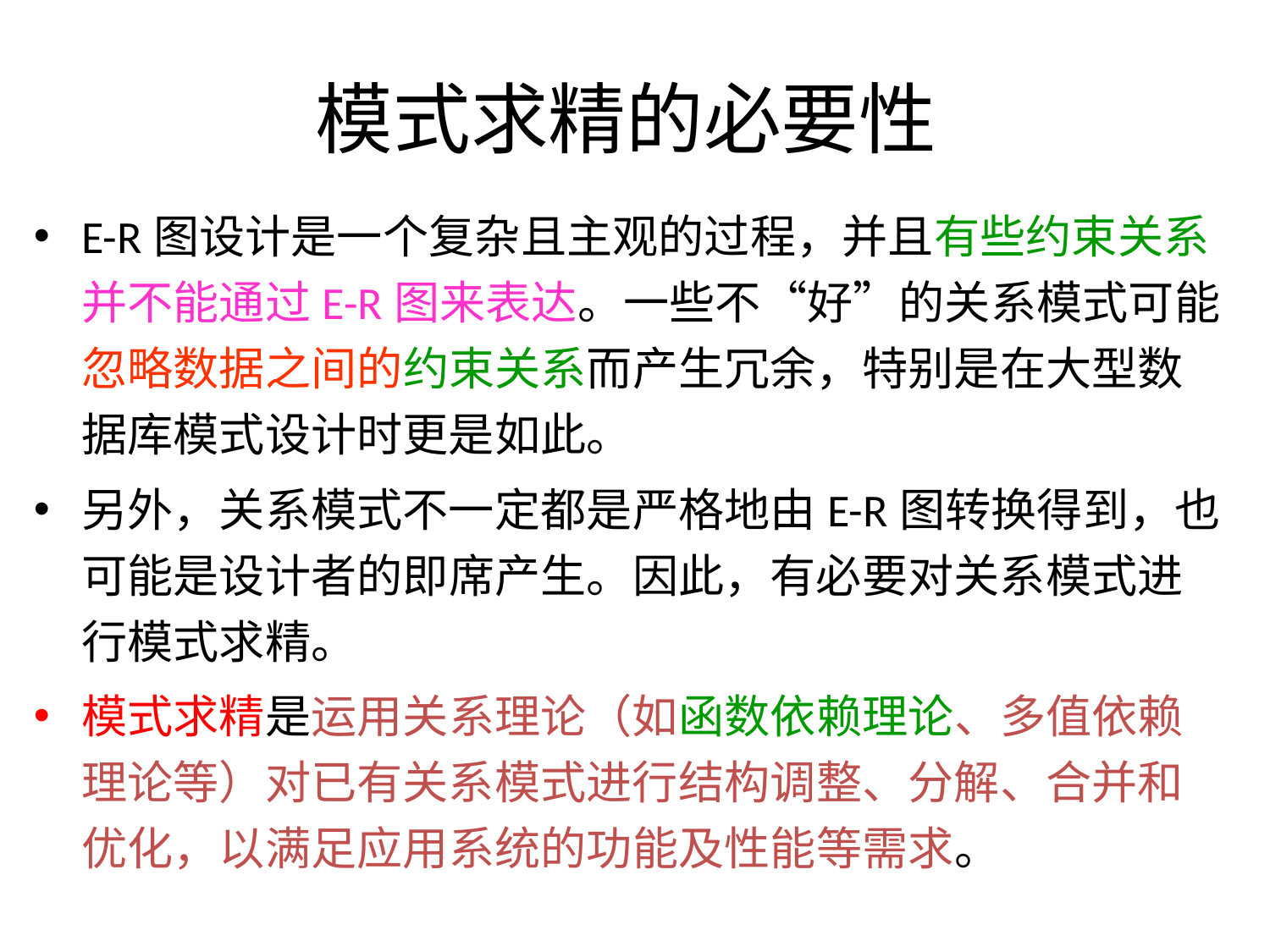

# 模式求精的必要性
E-R图设计是一个复杂且主观的过程，并且有些约束关系并不能通过E-R图来表达。一些不“好”的关系模式可能忽略数据之间的约束关系而产生冗余，特别是在大型数据库模式设计时更是如此。
另外，关系模式不一定都是严格地由E-R图转换得到，也可能是设计者的即席产生。因此，有必要对关系模式进行模式求精。
模式求精是运用关系理论（如函数依赖理论、多值依赖理论等）对已有关系模式进行结构调整、分解、合并和优化，以满足应用系统的功能及性能等需求。